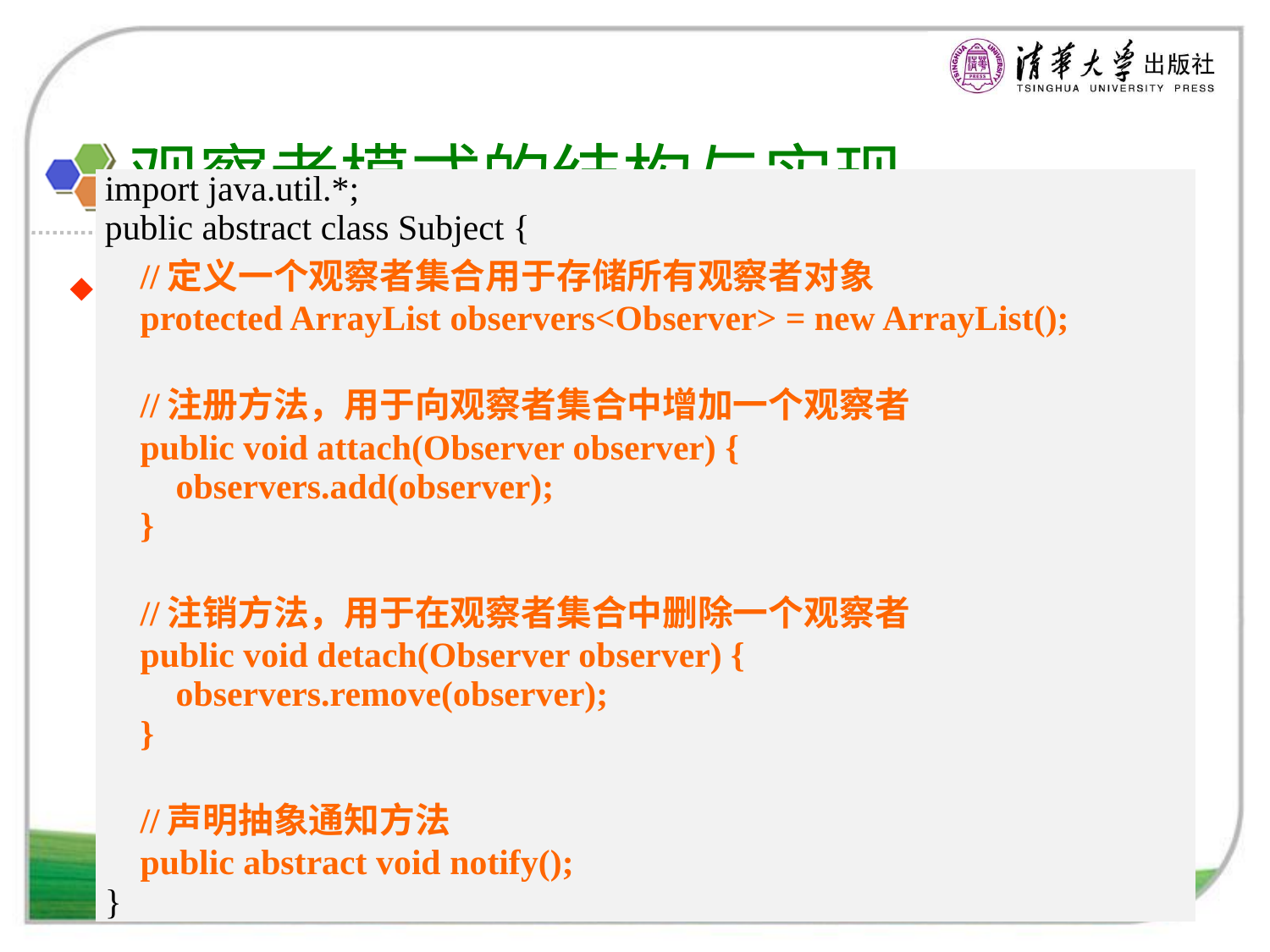

# 观察者模式的结构与实现
| import java.util.\*; public abstract class Subject { //定义一个观察者集合用于存储所有观察者对象 protected ArrayList observers<Observer> = new ArrayList(); //注册方法，用于向观察者集合中增加一个观察者 public void attach(Observer observer) { observers.add(observer); } //注销方法，用于在观察者集合中删除一个观察者 public void detach(Observer observer) { observers.remove(observer); } //声明抽象通知方法 public abstract void notify(); } |
| --- |
观察者模式的实现
典型的抽象目标类代码：